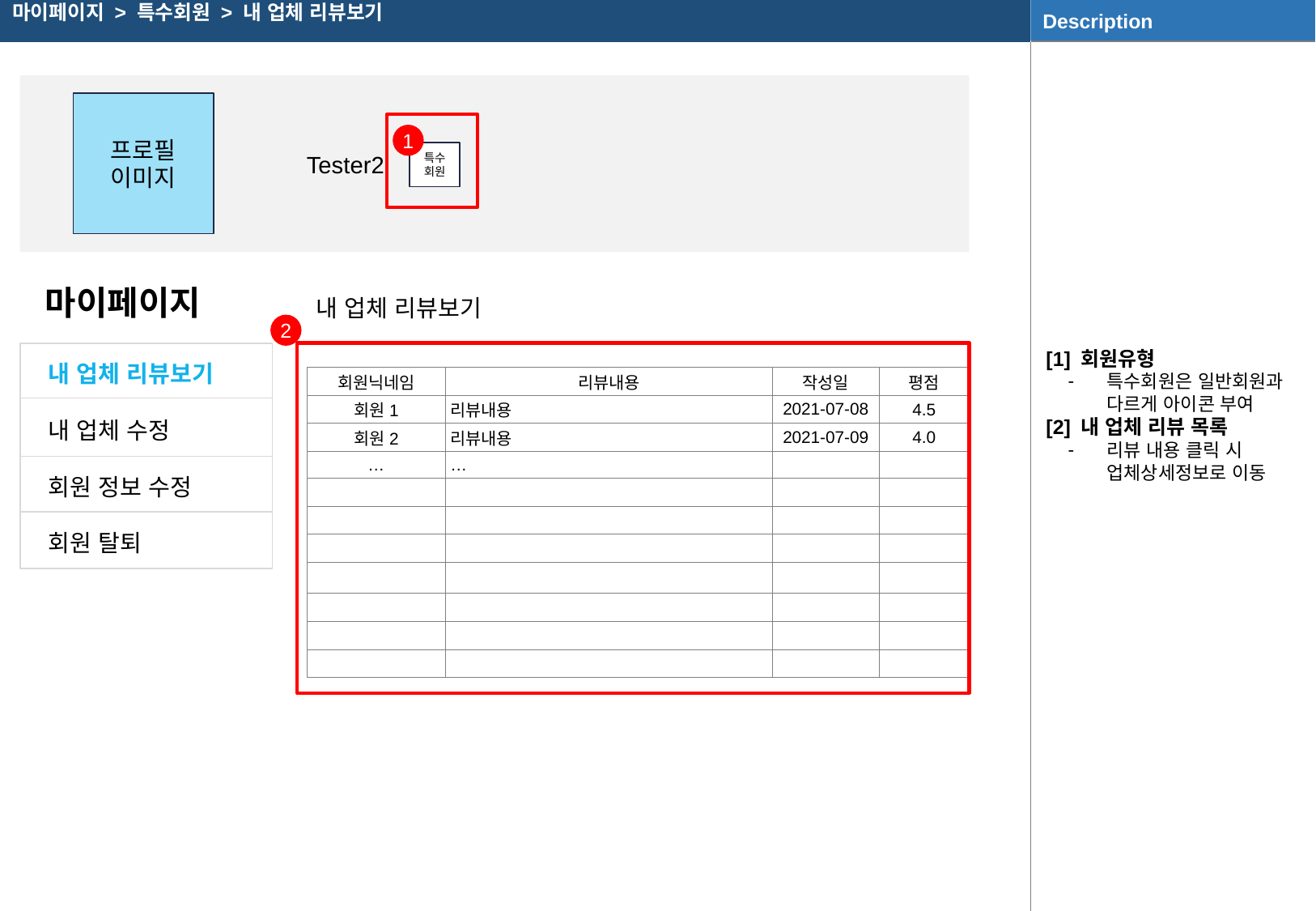

마이페이지 > 특수회원 > 내 업체 리뷰보기

프로필
이미지

1
Tester2
특수회원

마이페이지
내 업체 리뷰보기
2
[1] 회원유형
특수회원은 일반회원과 다르게 아이콘 부여
[2] 내 업체 리뷰 목록
리뷰 내용 클릭 시 업체상세정보로 이동

내 업체 리뷰보기

내 업체 수정

회원 정보 수정

회원 탈퇴
| 회원닉네임 | 리뷰내용 | 작성일 | 평점 |
| --- | --- | --- | --- |
| 회원1 | 리뷰내용 | 2021-07-08 | 4.5 |
| 회원2 | 리뷰내용 | 2021-07-09 | 4.0 |
| … | … |  |  |
|  |  |  |  |
|  |  |  |  |
|  |  |  |  |
|  |  |  |  |
|  |  |  |  |
|  |  |  |  |
|  |  |  |  |